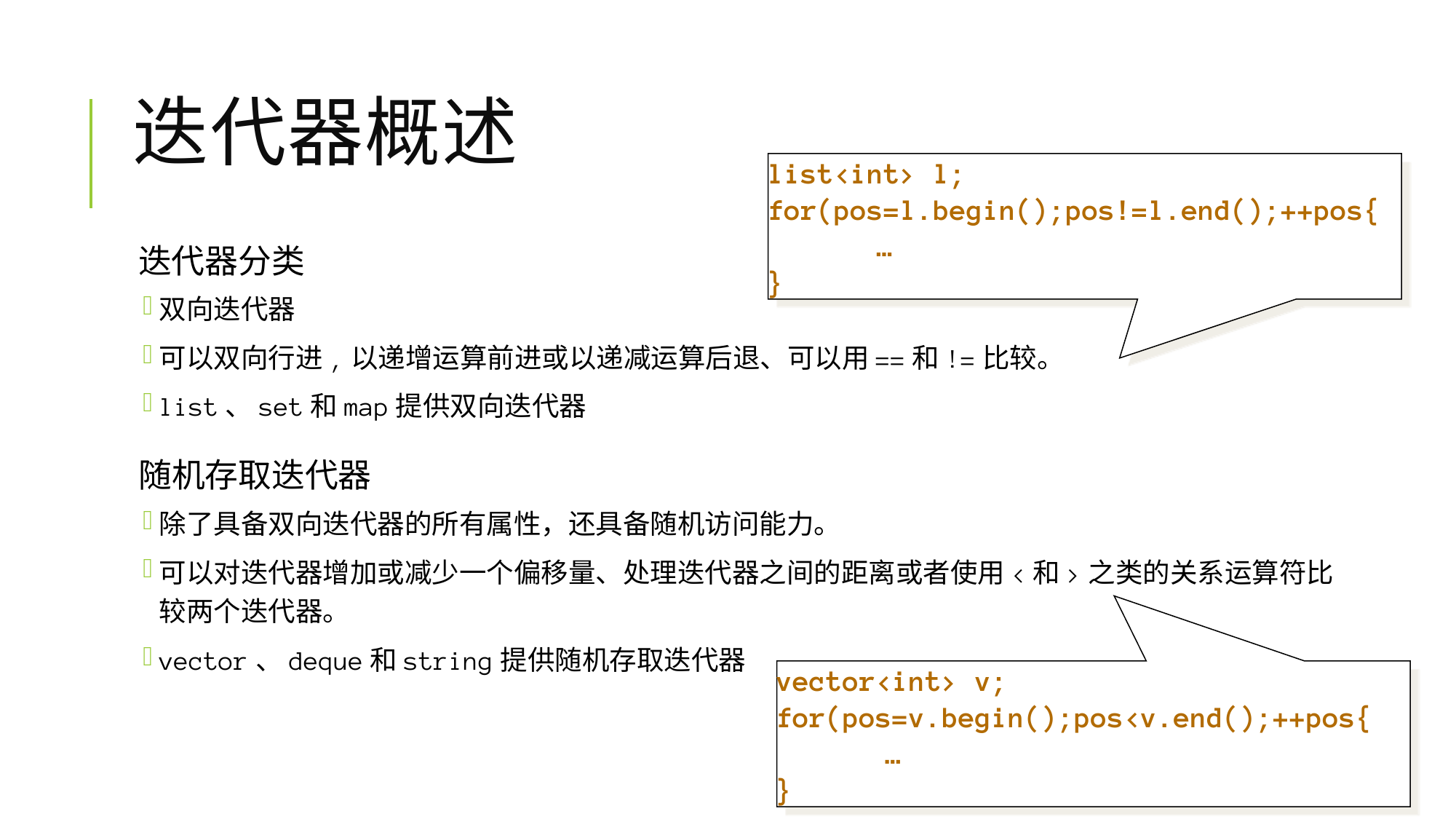

# 迭代器概述
list<int> l;
for(pos=l.begin();pos!=l.end();++pos{
	…
}
迭代器分类
双向迭代器
可以双向行进,以递增运算前进或以递减运算后退、可以用==和!=比较。
list、set和map提供双向迭代器
随机存取迭代器
除了具备双向迭代器的所有属性，还具备随机访问能力。
可以对迭代器增加或减少一个偏移量、处理迭代器之间的距离或者使用<和>之类的关系运算符比较两个迭代器。
vector、deque和string提供随机存取迭代器
vector<int> v;
for(pos=v.begin();pos<v.end();++pos{
	…
}